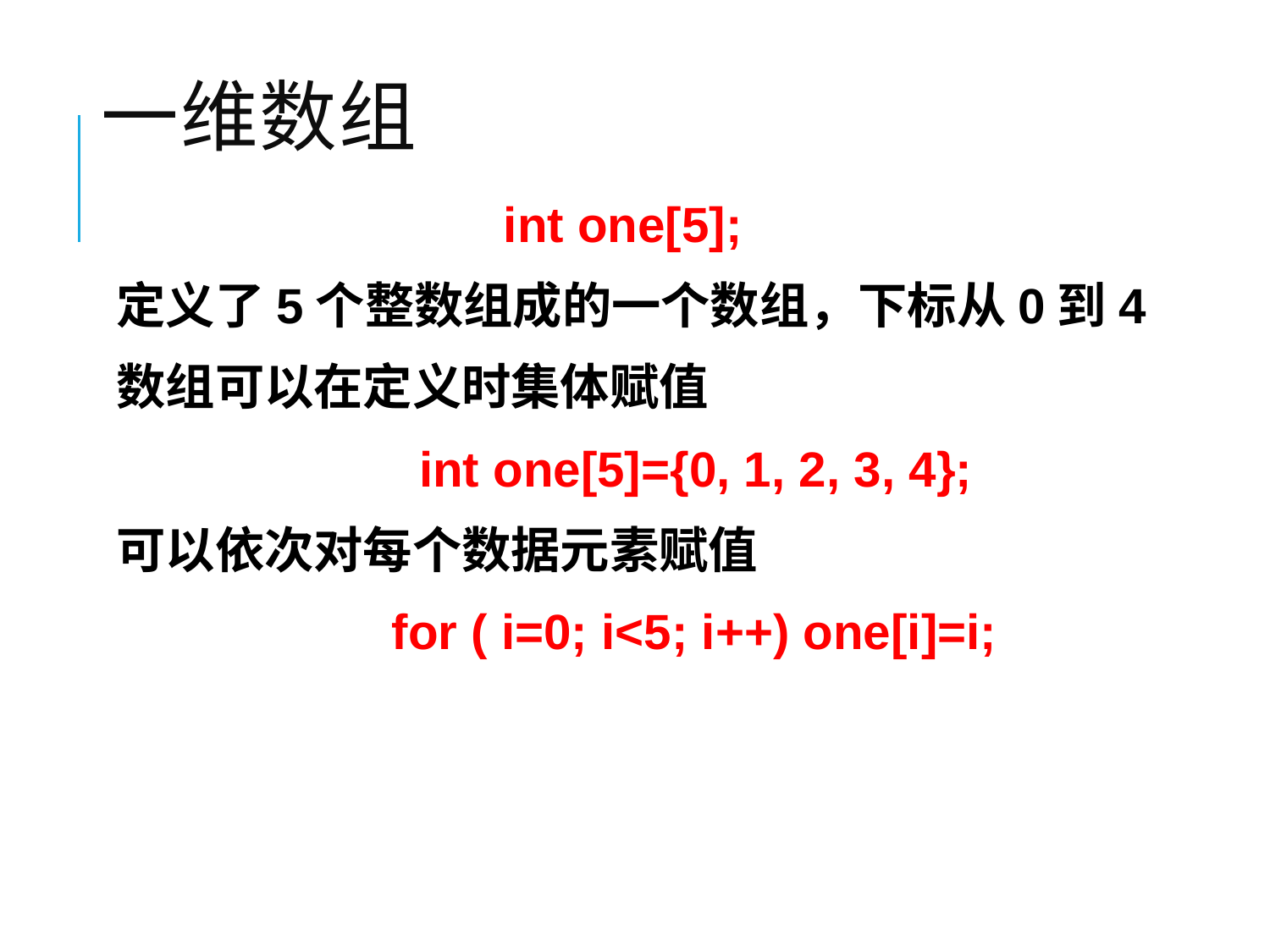

# 一维数组
int one[5];
定义了5个整数组成的一个数组，下标从0到4
数组可以在定义时集体赋值
                       int one[5]={0, 1, 2, 3, 4};
可以依次对每个数据元素赋值
                     for ( i=0; i<5; i++) one[i]=i;